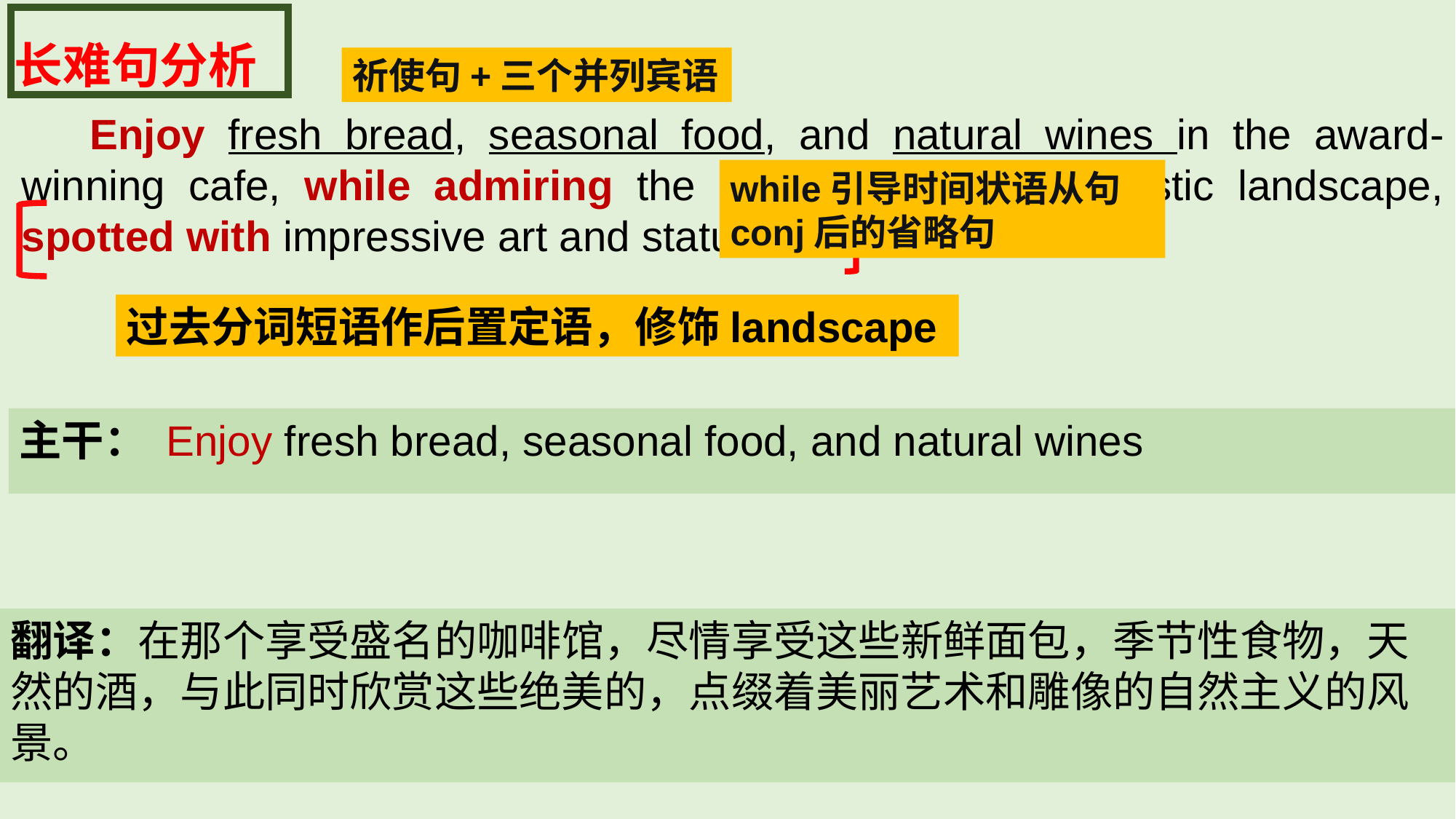

长难句分析

祈使句+三个并列宾语
   Enjoy fresh bread, seasonal food, and natural wines in the award-winning cafe, while admiring the beauty of the naturalistic landscape, spotted with impressive art and statues.

while引导时间状语从句
conj后的省略句

过去分词短语作后置定语，修饰landscape
主干： Enjoy fresh bread, seasonal food, and natural wines
翻译：在那个享受盛名的咖啡馆，尽情享受这些新鲜面包，季节性食物，天然的酒，与此同时欣赏这些绝美的，点缀着美丽艺术和雕像的自然主义的风景。